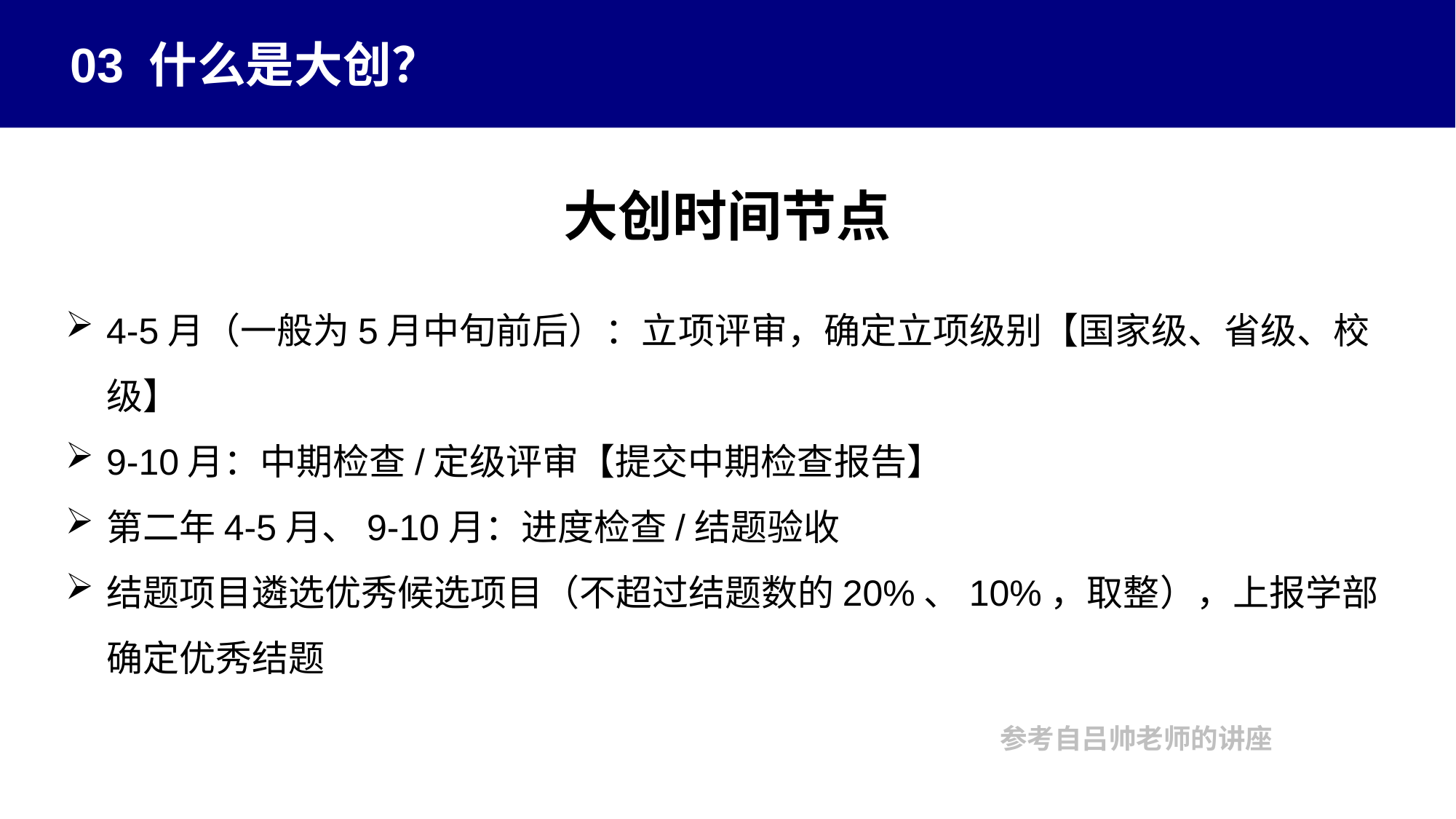

03 什么是大创？
大创时间节点
4-5月（⼀般为5月中旬前后）：立项评审，确定立项级别【国家级、省级、校级】
9-10月：中期检查/定级评审【提交中期检查报告】
第二年4-5月、9-10月：进度检查/结题验收
结题项目遴选优秀候选项目（不超过结题数的20%、10%，取整），上报学部确定优秀结题
参考自吕帅老师的讲座
6